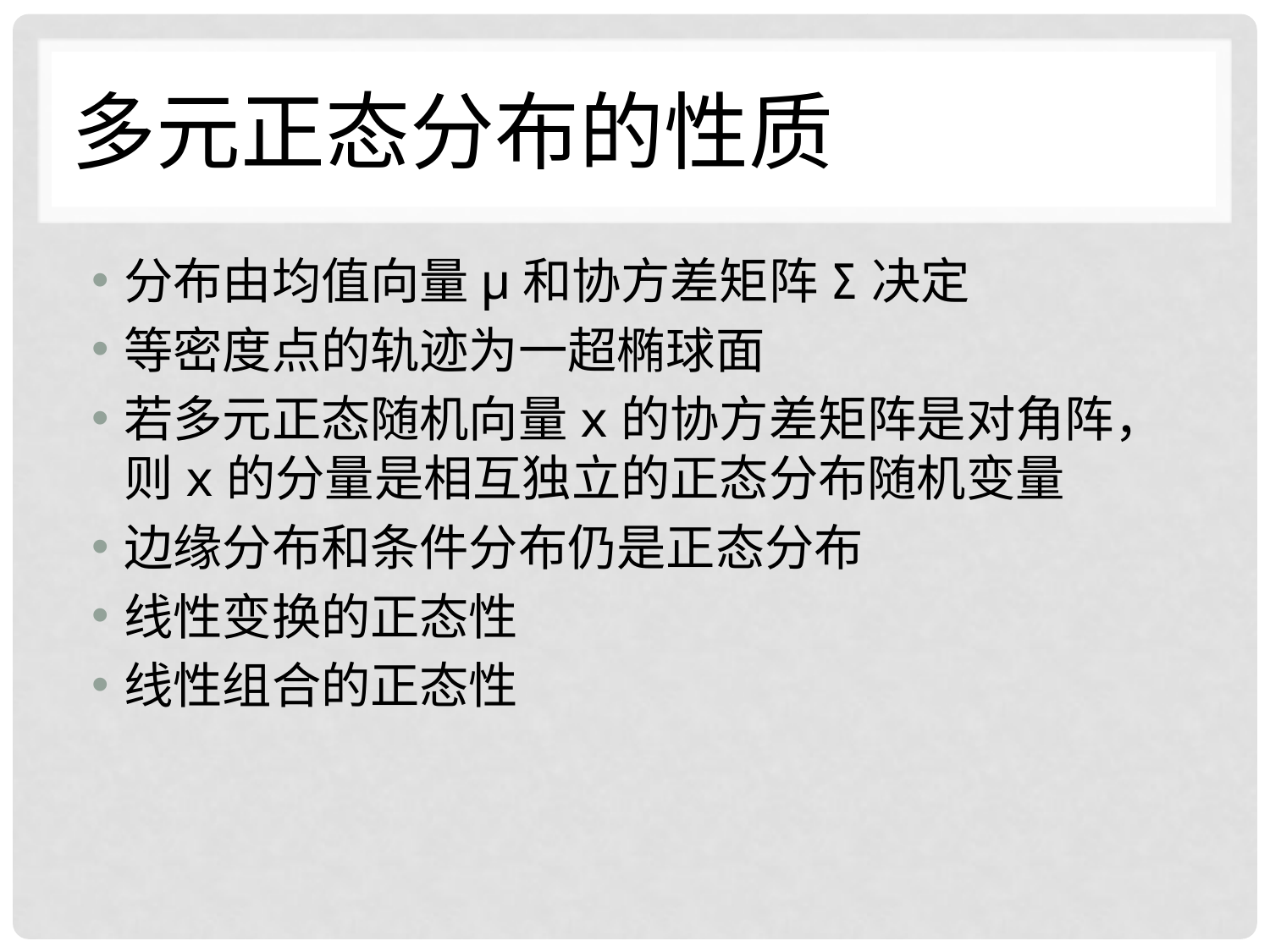

# 多元正态分布的性质
分布由均值向量μ和协方差矩阵Σ决定
等密度点的轨迹为一超椭球面
若多元正态随机向量x的协方差矩阵是对角阵，则x的分量是相互独立的正态分布随机变量
边缘分布和条件分布仍是正态分布
线性变换的正态性
线性组合的正态性